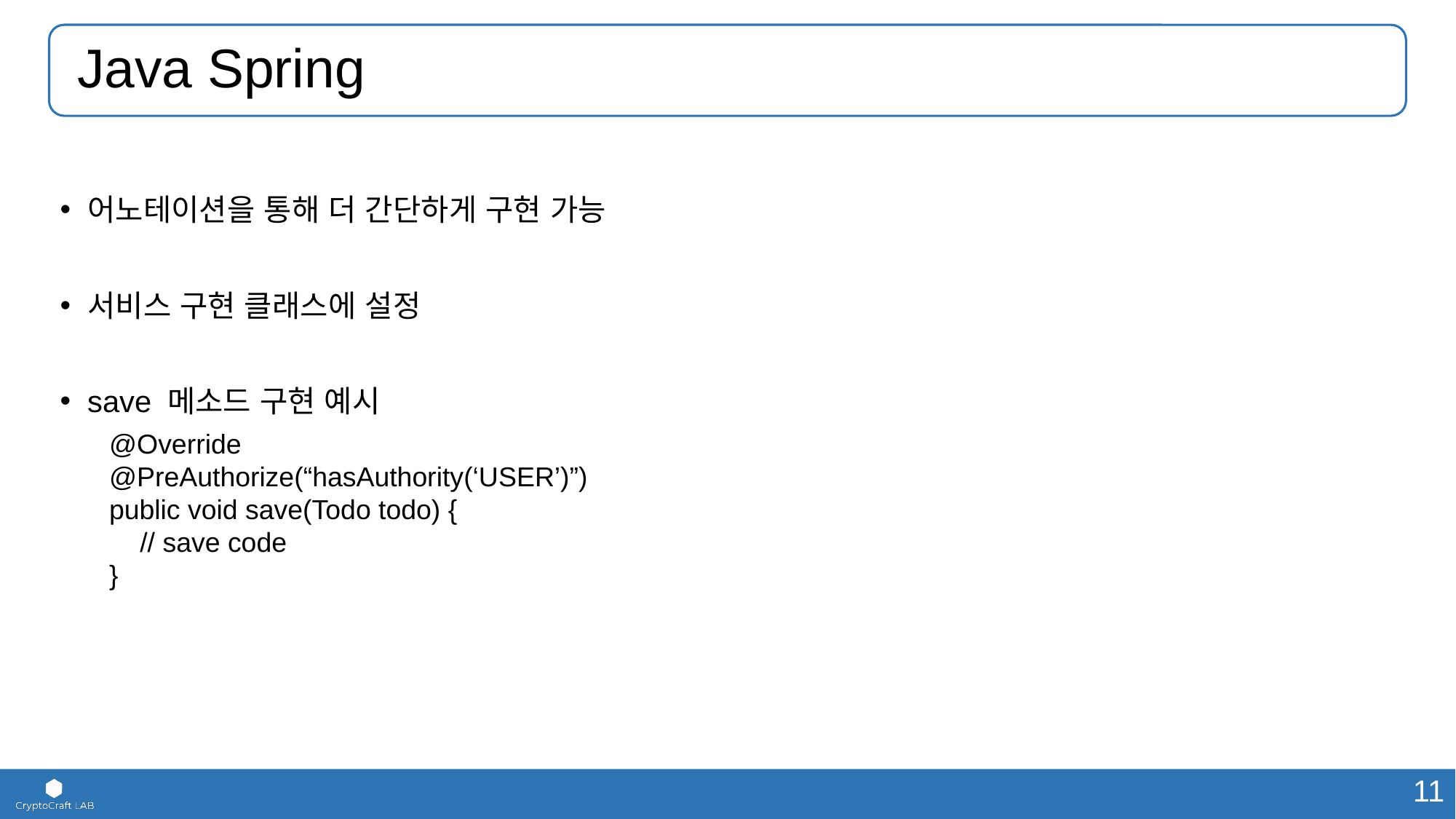

# Java Spring

어노테이션을 통해 더 간단하게 구현 가능

서비스 구현 클래스에 설정

save 메소드 구현 예시

@Override
@PreAuthorize(“hasAuthority(‘USER’)”)
public void save(Todo todo) {
    // save code
}